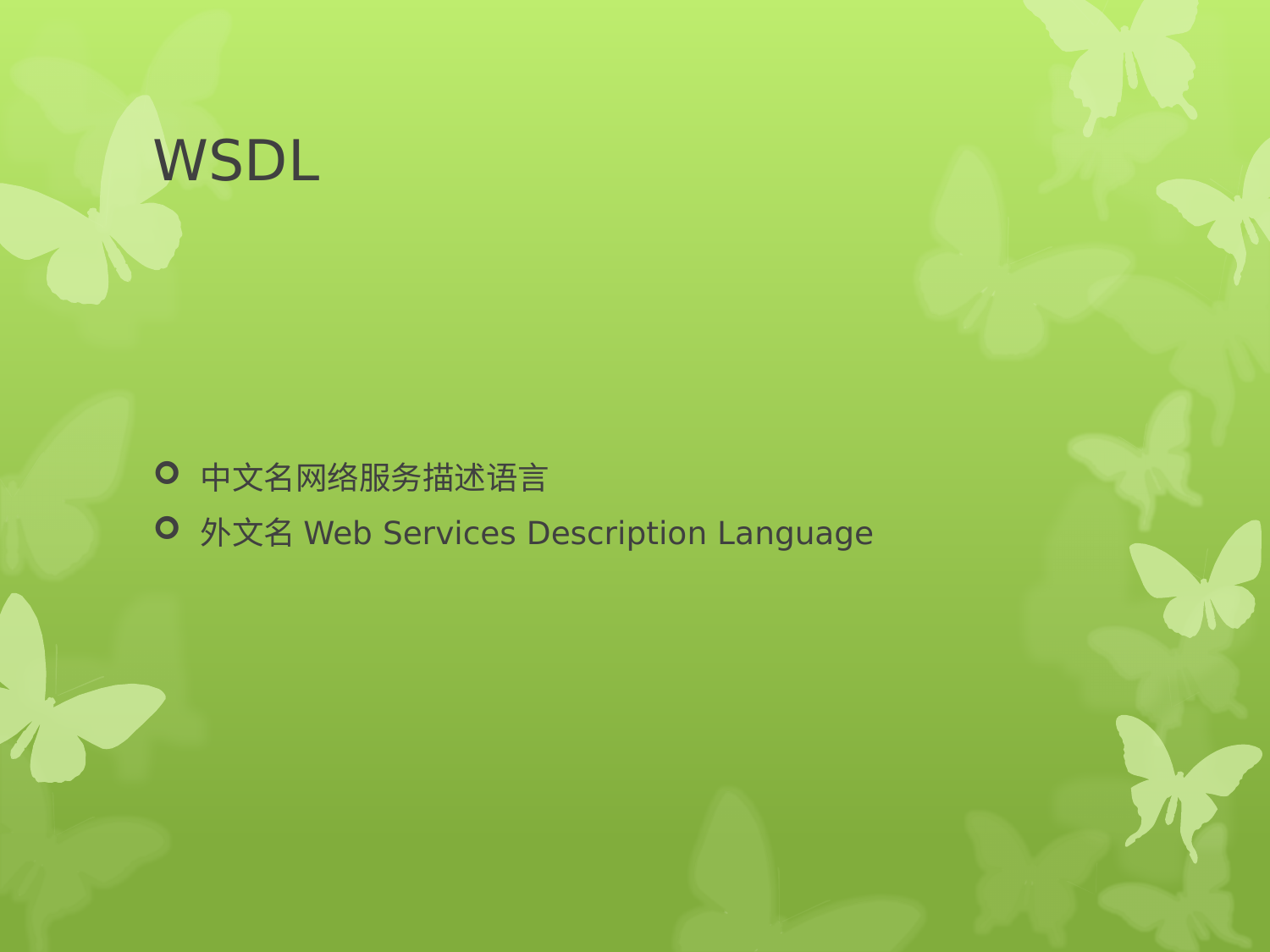

# WSDL
中文名网络服务描述语言
外文名Web Services Description Language